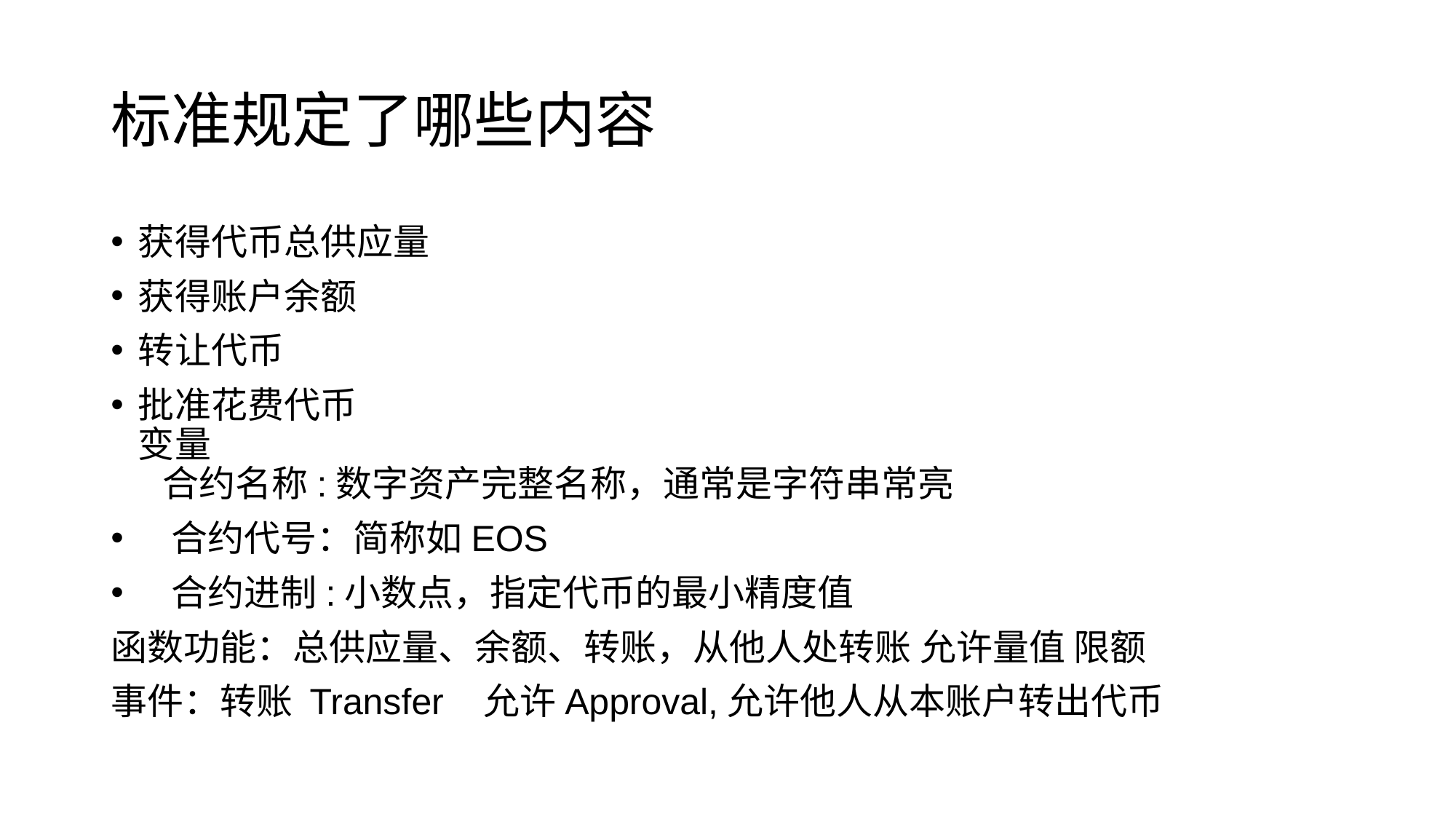

# 标准规定了哪些内容
获得代币总供应量
获得账户余额
转让代币
批准花费代币
变量
   合约名称:数字资产完整名称，通常是字符串常亮
   合约代号：简称如EOS
   合约进制:小数点，指定代币的最小精度值
函数功能：总供应量、余额、转账，从他人处转账 允许量值 限额
事件：转账 Transfer   允许Approval,允许他人从本账户转出代币